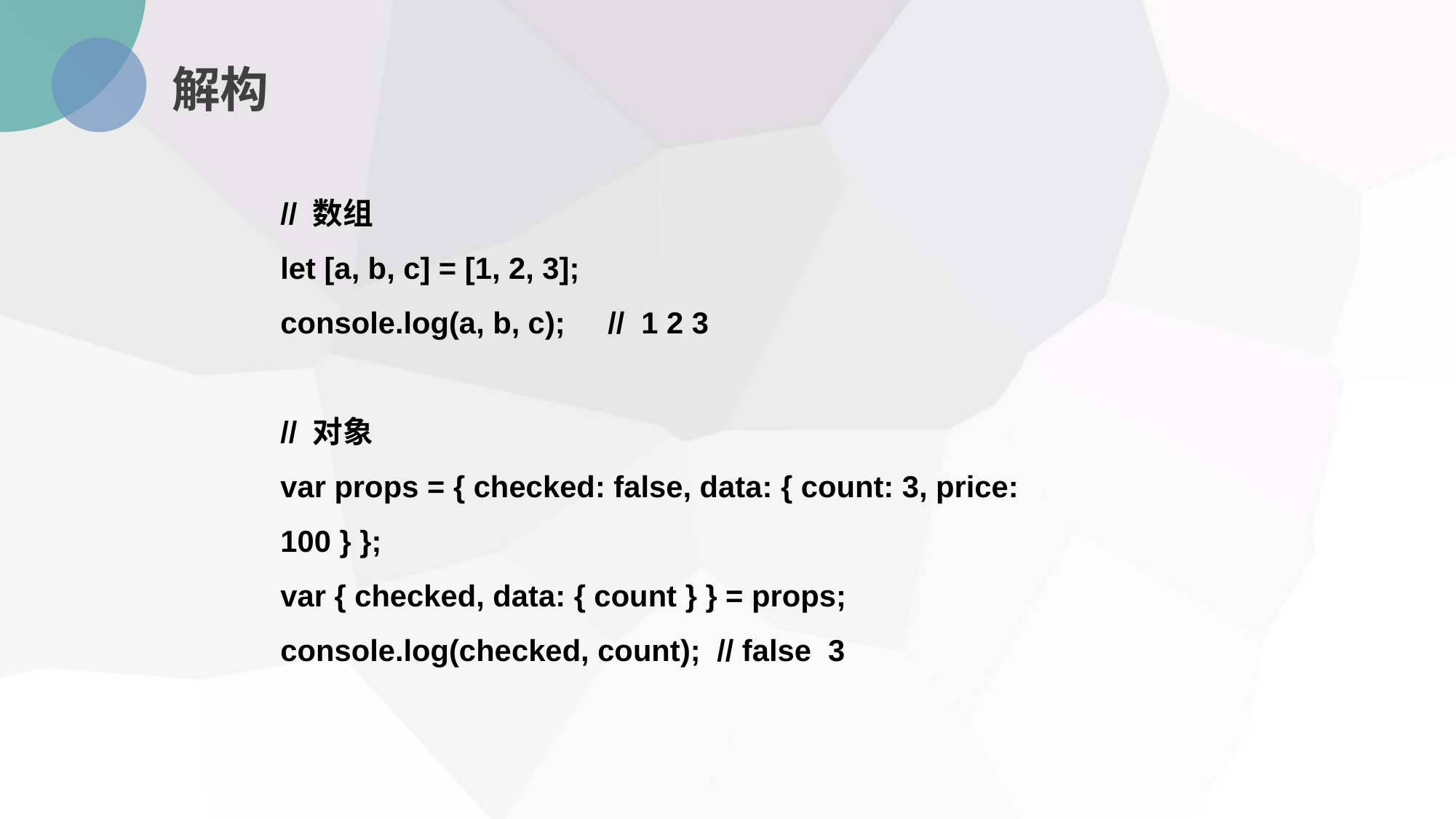

解构
// 数组
let [a, b, c] = [1, 2, 3];
console.log(a, b, c); 	//  1 2 3

// 对象
var props = { checked: false, data: { count: 3, price: 100 } };
var { checked, data: { count } } = props;
console.log(checked, count);	// false  3